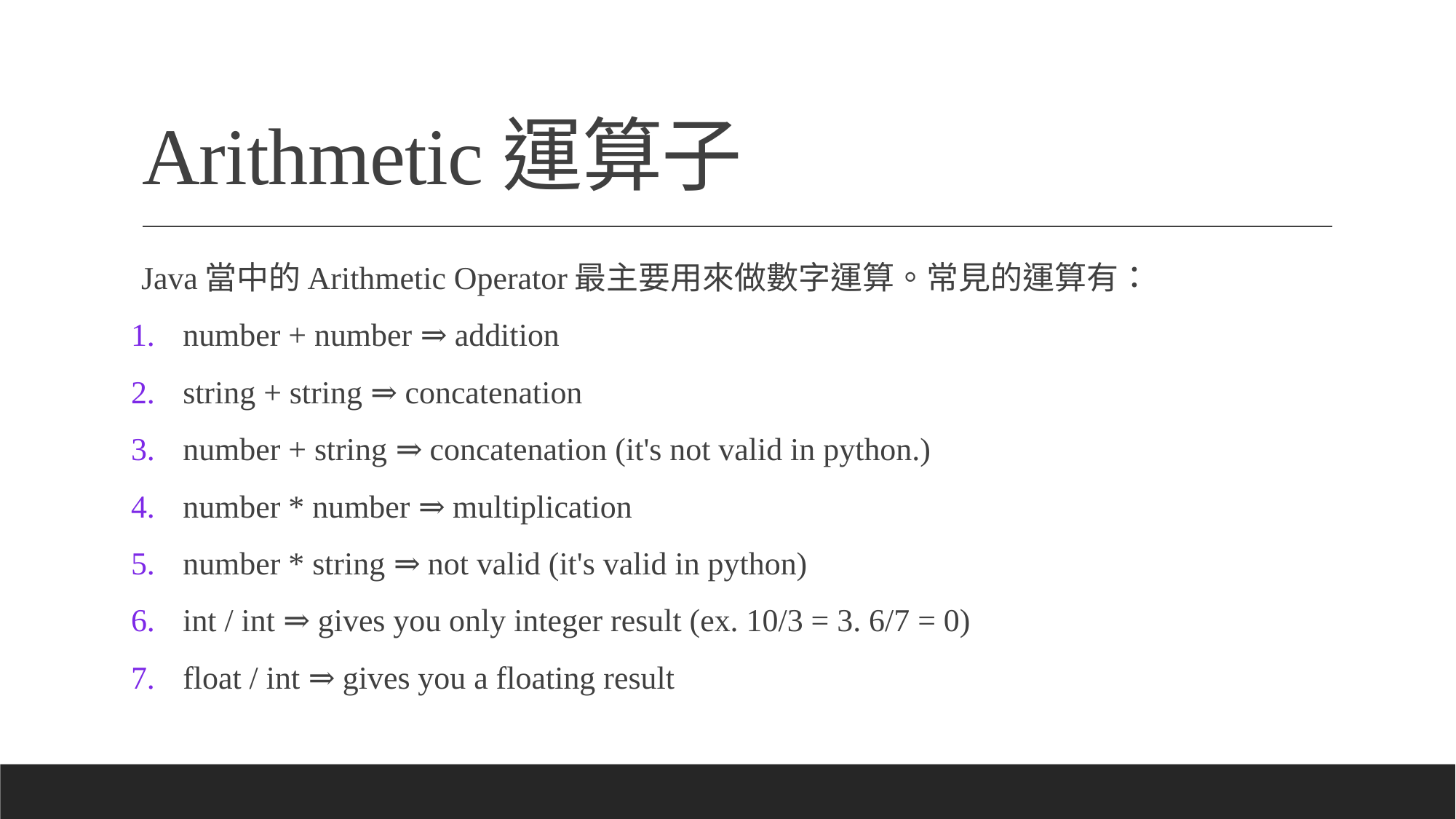

# Arithmetic運算子
Java當中的Arithmetic Operator最主要用來做數字運算。常見的運算有：
number + number ⇒ addition
string + string ⇒ concatenation
number + string ⇒ concatenation (it's not valid in python.)
number * number ⇒ multiplication
number * string ⇒ not valid (it's valid in python)
int / int ⇒ gives you only integer result (ex. 10/3 = 3. 6/7 = 0)
float / int ⇒ gives you a floating result